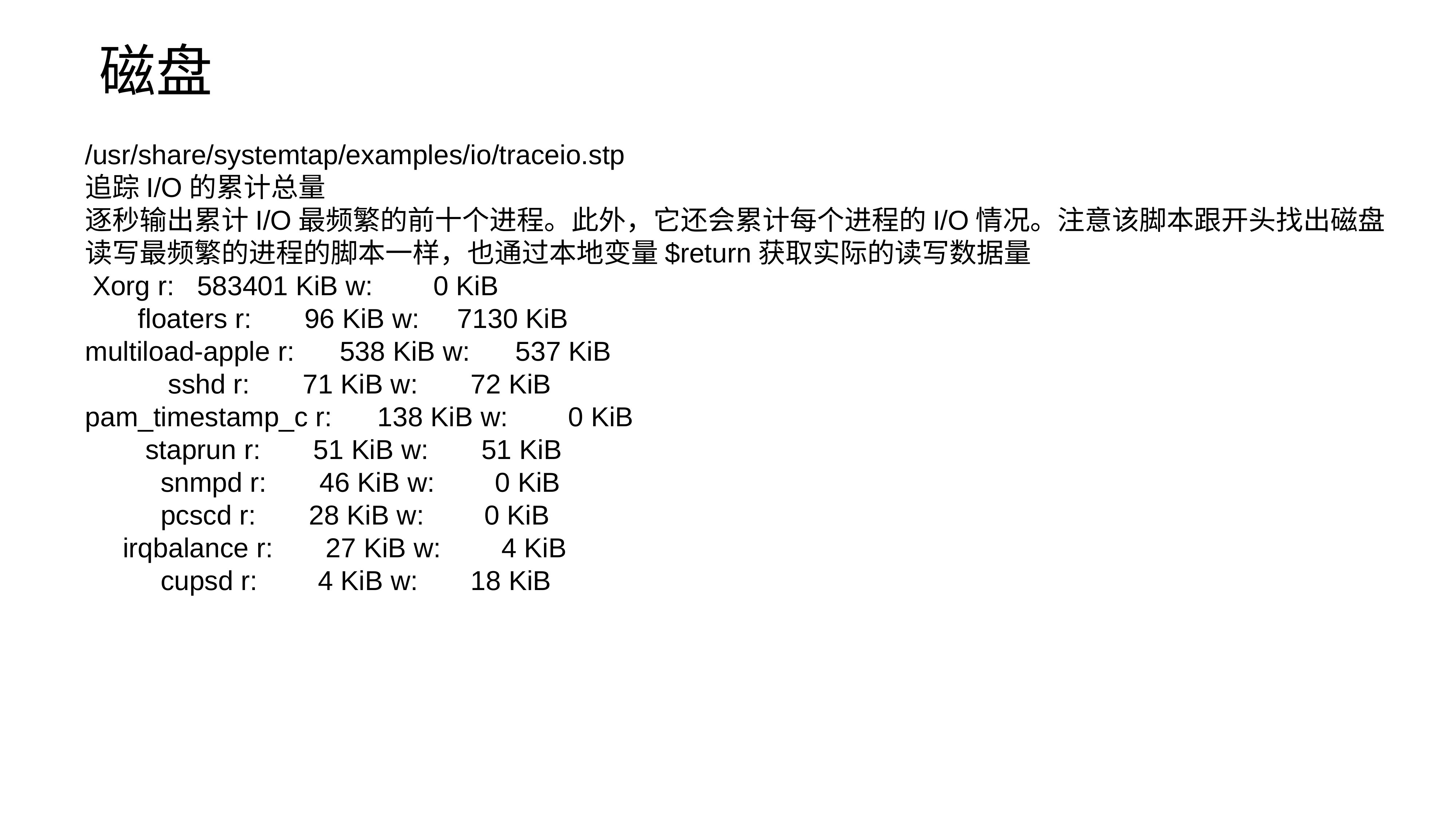

磁盘
/usr/share/systemtap/examples/io/traceio.stp
追踪I/O的累计总量
逐秒输出累计I/O最频繁的前十个进程。此外，它还会累计每个进程的I/O情况。注意该脚本跟开头找出磁盘读写最频繁的进程的脚本一样，也通过本地变量$return获取实际的读写数据量
 Xorg r:   583401 KiB w:        0 KiB
       floaters r:       96 KiB w:     7130 KiB
multiload-apple r:      538 KiB w:      537 KiB
           sshd r:       71 KiB w:       72 KiB
pam_timestamp_c r:      138 KiB w:        0 KiB
        staprun r:       51 KiB w:       51 KiB
          snmpd r:       46 KiB w:        0 KiB
          pcscd r:       28 KiB w:        0 KiB
     irqbalance r:       27 KiB w:        4 KiB
          cupsd r:        4 KiB w:       18 KiB